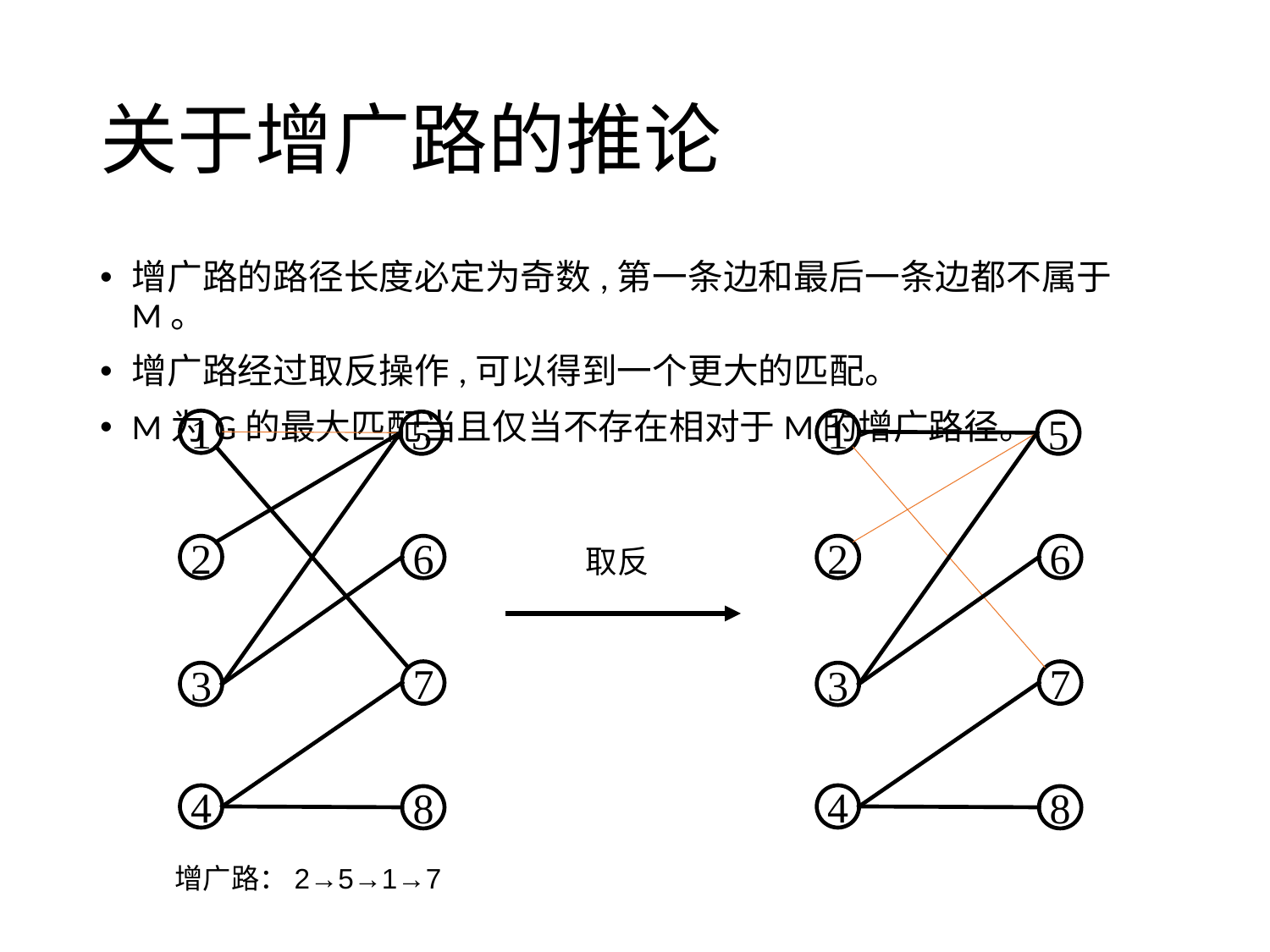

# 关于增广路的推论
增广路的路径长度必定为奇数,第一条边和最后一条边都不属于M。
增广路经过取反操作,可以得到一个更大的匹配。
M为G的最大匹配当且仅当不存在相对于M的增广路径。
1
1
5
5
2
6
取反
2
6
7
7
3
3
4
4
8
8
增广路：2→5→1→7